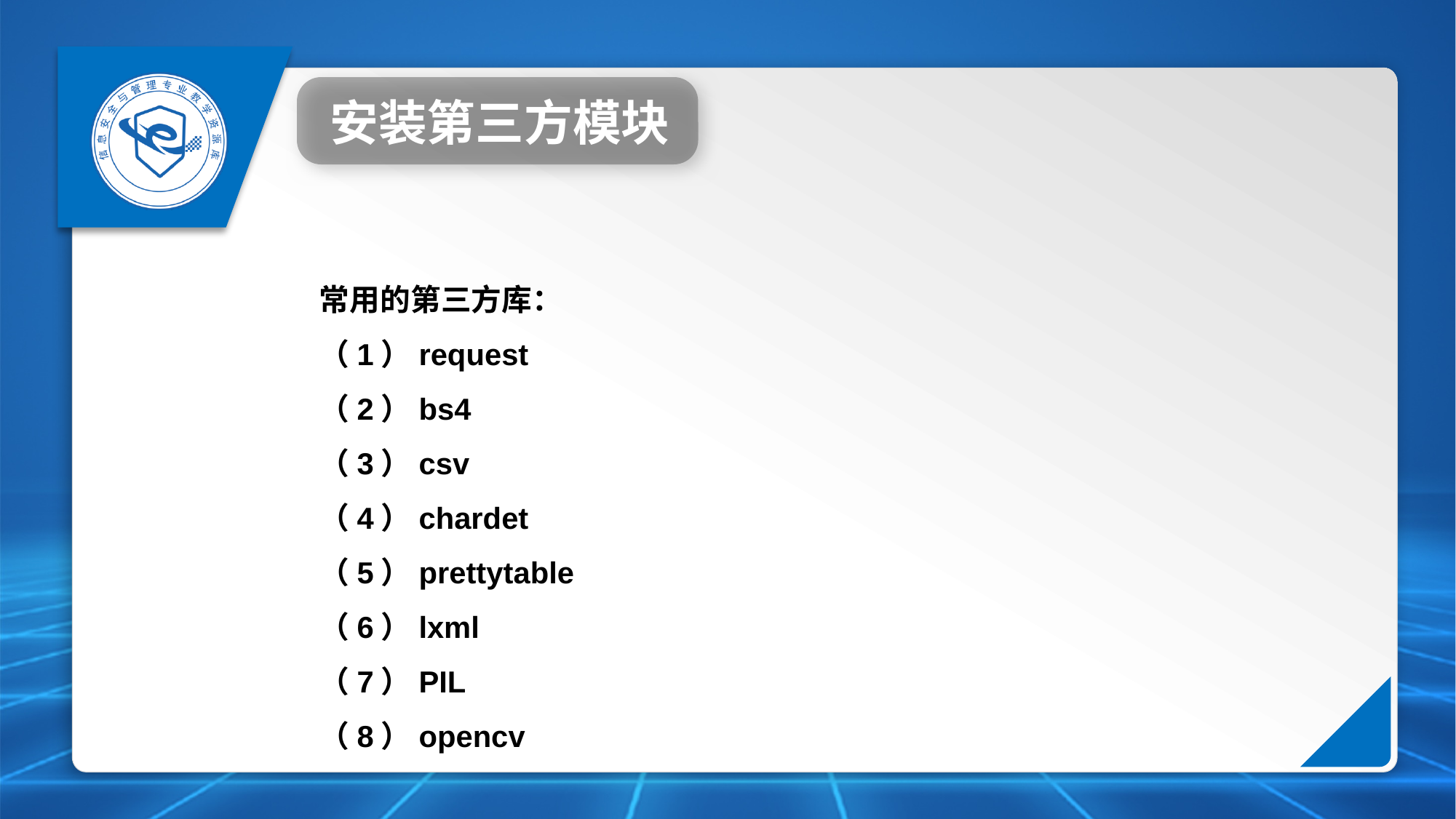

安装第三方模块
常用的第三方库：
（1）request
（2）bs4
（3）csv
（4）chardet
（5）prettytable
（6）lxml
（7）PIL
（8）opencv